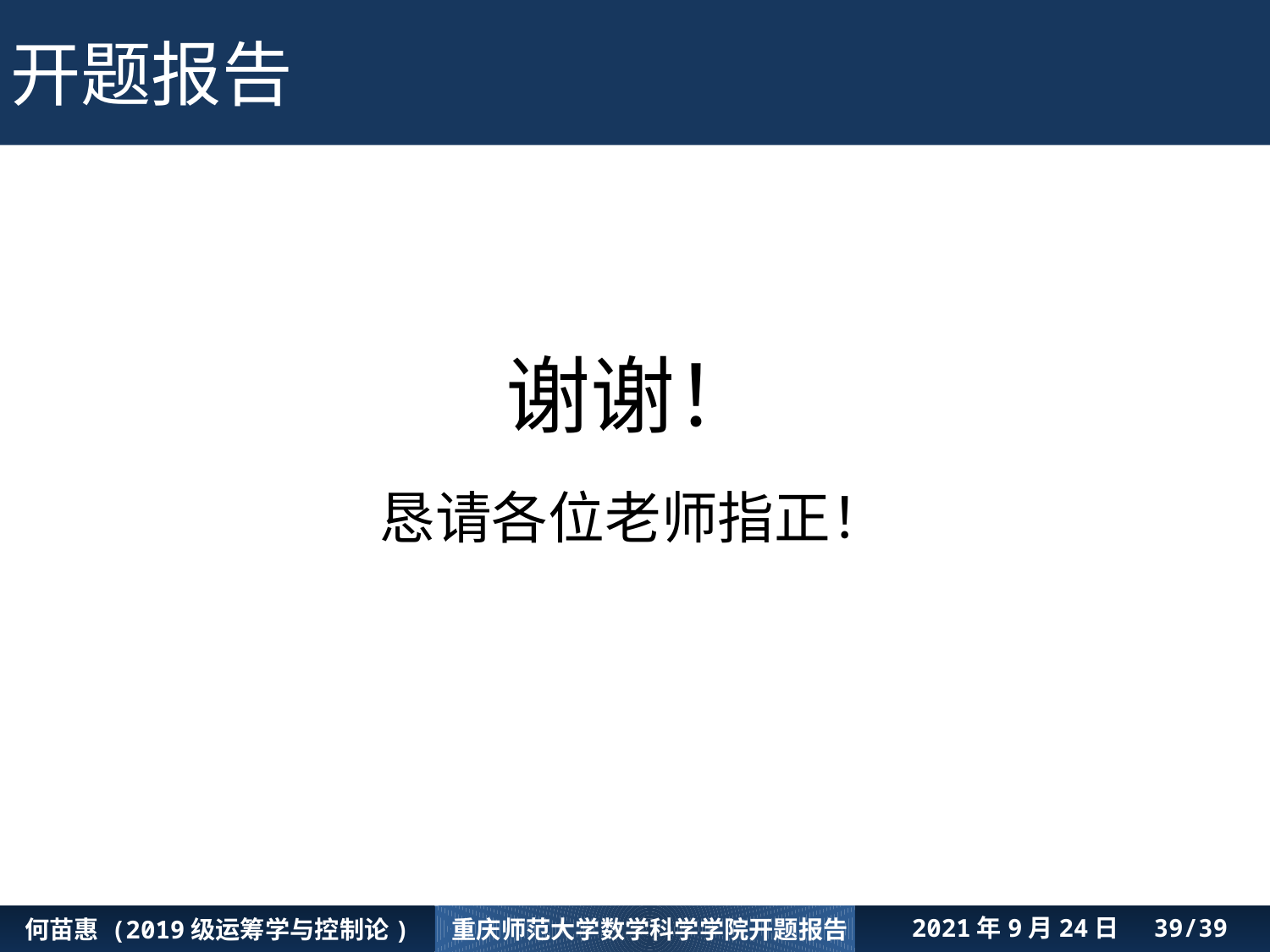

开题报告
谢谢！

恳请各位老师指正！
何苗惠 (2019级运筹学与控制论)
重庆师范大学数学科学学院开题报告
2021年9月24日     39/39